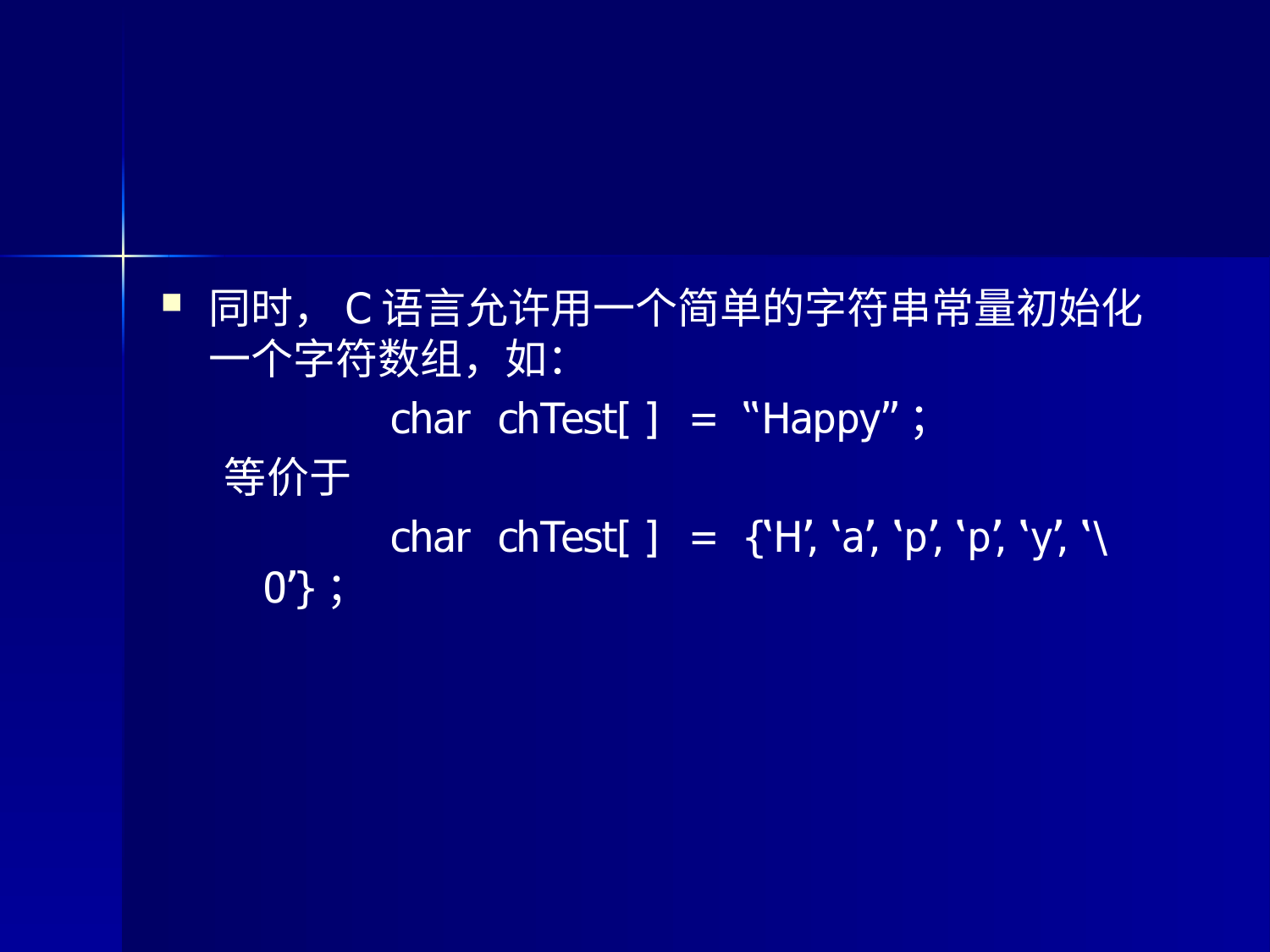

同时，C语言允许用一个简单的字符串常量初始化一个字符数组，如：
		char  chTest[ ]  =  “Happy”；
等价于
		char  chTest[ ]  =  {‘H’, ‘a’, ‘p’, ‘p’, ‘y’, ‘\0’}；